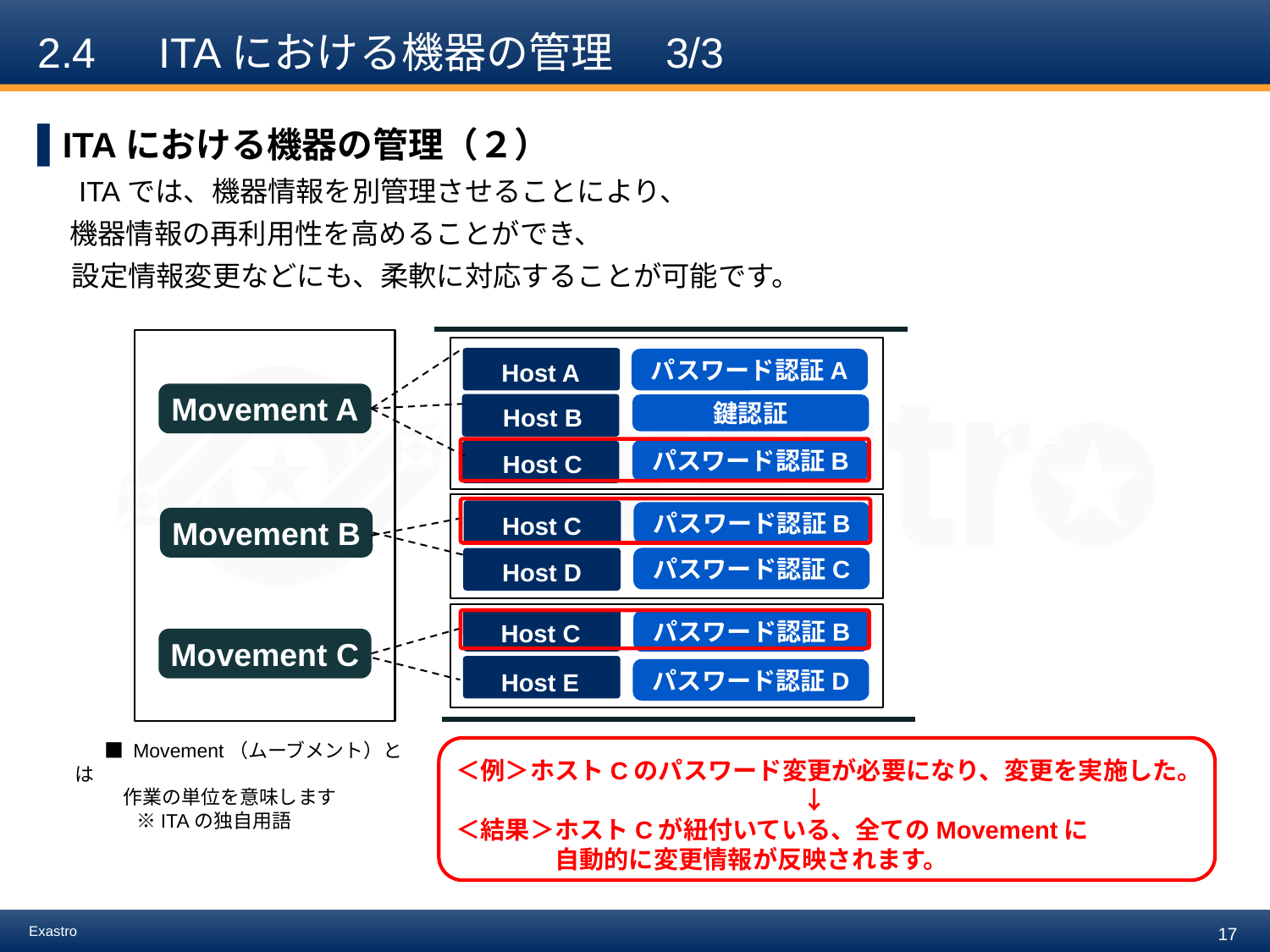

# 2.4　ITAにおける機器の管理　3/3
ITAにおける機器の管理（２）
　 ITAでは、機器情報を別管理させることにより、
    機器情報の再利用性を高めることができ、
　 設定情報変更などにも、柔軟に対応することが可能です。

パスワード認証A
Movement A

Movement B
Movement C

Host A

鍵認証
Host B

パスワード認証B

Host C

パスワード認証B
Host C
パスワード認証C

Host D

パスワード認証B
Host C

パスワード認証D
Host E
 　■ Movement（ムーブメント）とは
　　  作業の単位を意味します
    　　※ITAの独自用語
＜例＞ホストCのパスワード変更が必要になり、変更を実施した。
　　　　　　　　　　　　　　↓
＜結果＞ホストCが紐付いている、全てのMovementに
　　　　自動的に変更情報が反映されます。